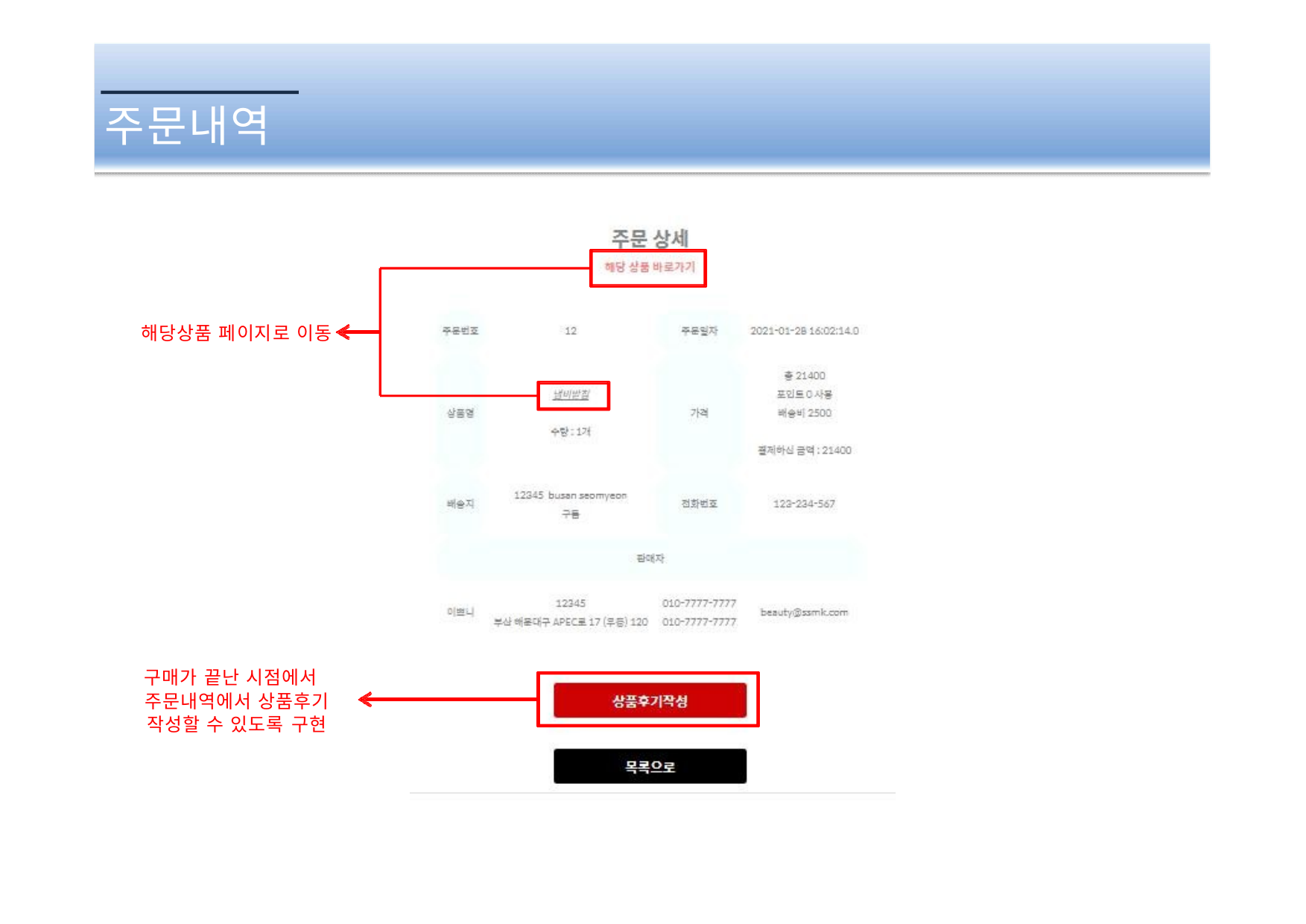

# 주문내역

해당상품 페이지로 이동
구매가 끝난 시점에서
주문내역에서 상품후기
작성할 수 있도록 구현